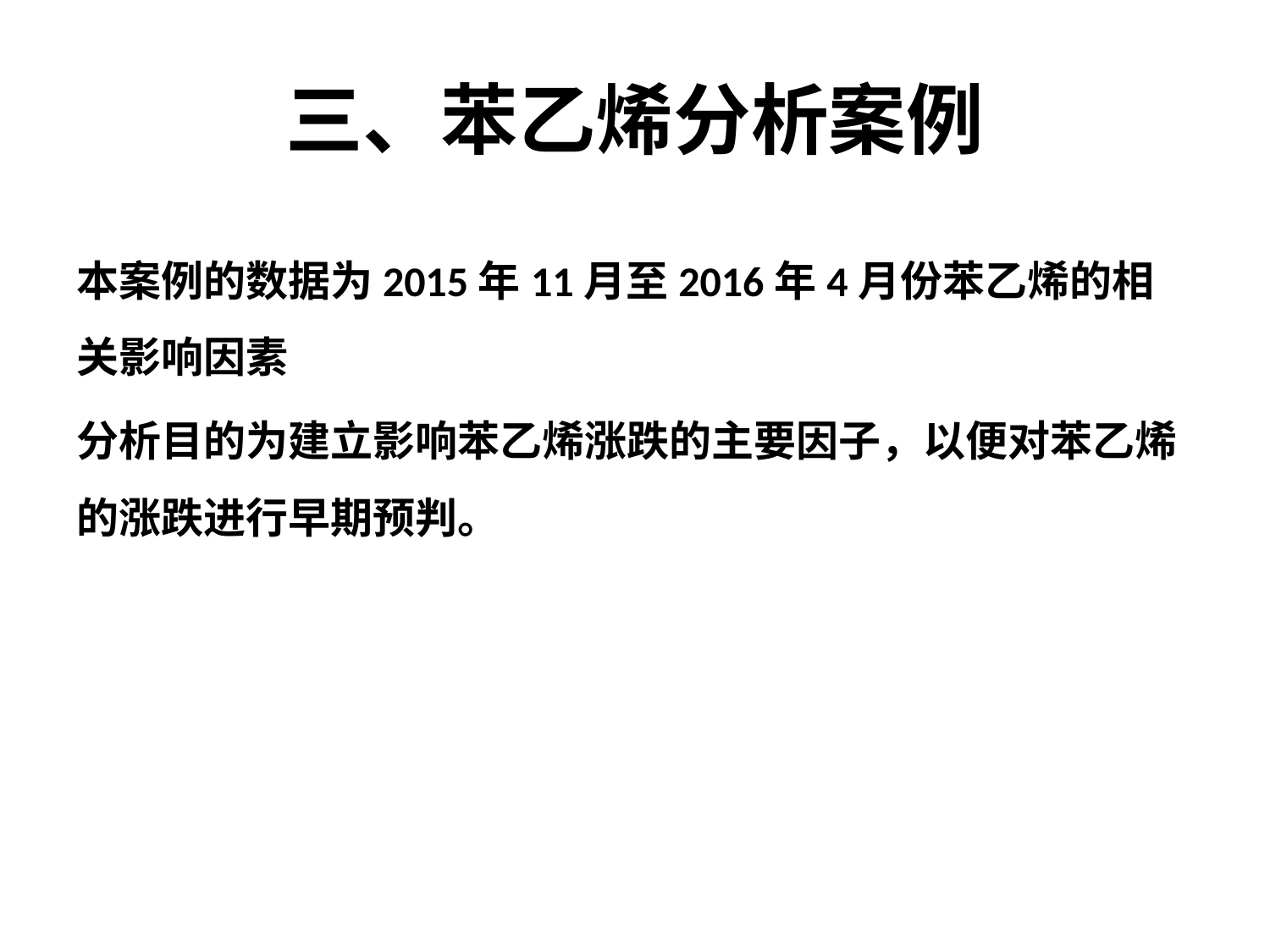

# 三、苯乙烯分析案例
本案例的数据为2015年11月至2016年4月份苯乙烯的相关影响因素
分析目的为建立影响苯乙烯涨跌的主要因子，以便对苯乙烯的涨跌进行早期预判。